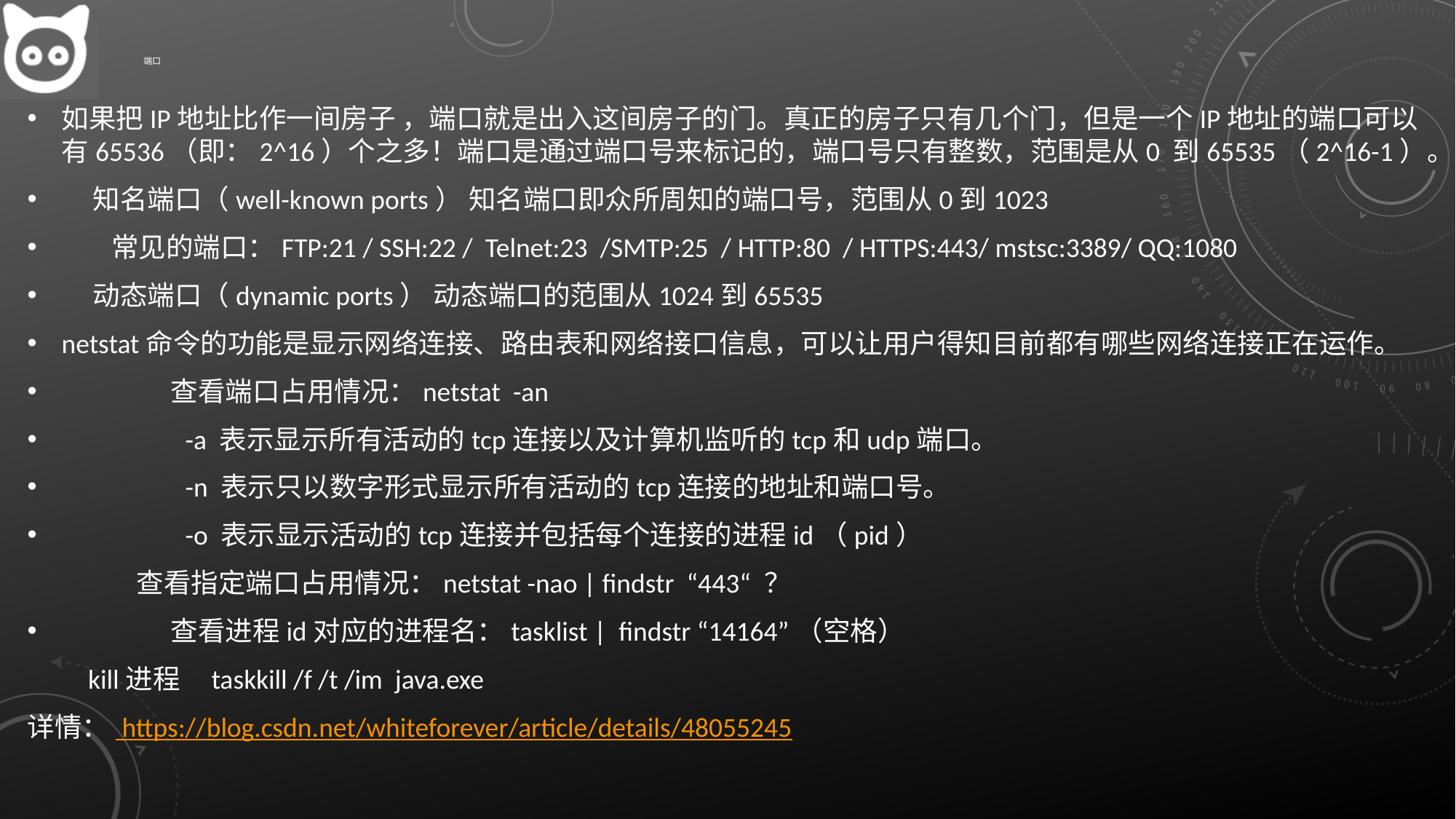

# 端口
如果把IP地址比作一间房子 ，端口就是出入这间房子的门。真正的房子只有几个门，但是一个IP地址的端口可以有65536（即：2^16）个之多！端口是通过端口号来标记的，端口号只有整数，范围是从0 到65535（2^16-1）。
    知名端口（well-known ports） 知名端口即众所周知的端口号，范围从0到1023
       常见的端口：FTP:21 / SSH:22 /  Telnet:23  /SMTP:25  / HTTP:80  / HTTPS:443/ mstsc:3389/ QQ:1080
    动态端口（dynamic ports） 动态端口的范围从1024到65535
netstat命令的功能是显示网络连接、路由表和网络接口信息，可以让用户得知目前都有哪些网络连接正在运作。
	查看端口占用情况：netstat  -an
                    -a 表示显示所有活动的tcp连接以及计算机监听的tcp和udp端口。
                    -n 表示只以数字形式显示所有活动的tcp连接的地址和端口号。
                    -o 表示显示活动的tcp连接并包括每个连接的进程id（pid）
	查看指定端口占用情况：netstat -nao | findstr  “443“ ？
	查看进程id对应的进程名：tasklist |  findstr “14164”（空格）
 kill进程    taskkill /f /t /im  java.exe
详情： https://blog.csdn.net/whiteforever/article/details/48055245